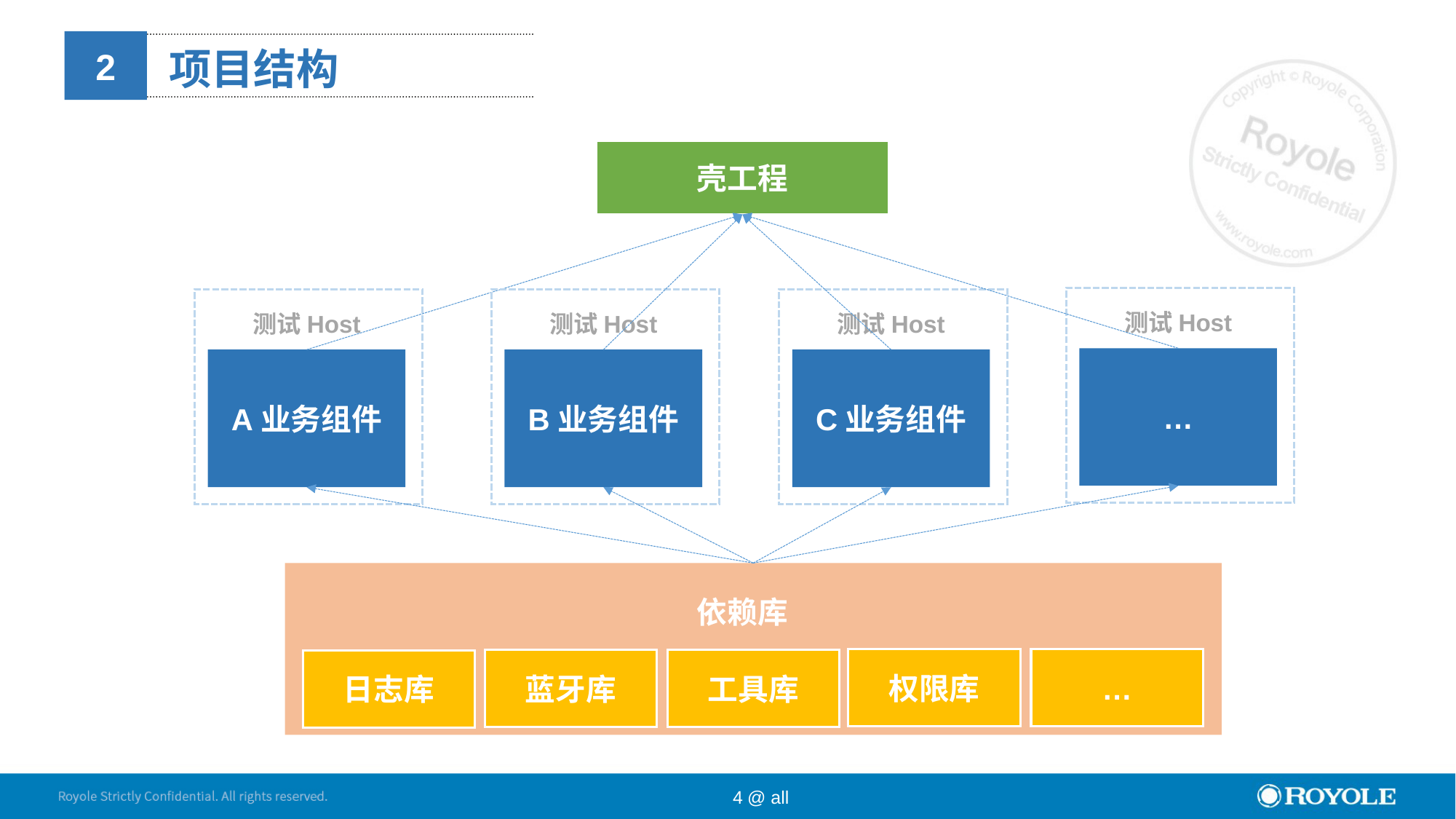

2
# 项目结构
壳工程

测试Host

测试Host

测试Host

测试Host
…
A业务组件
B业务组件
C业务组件

依赖库
权限库
…
蓝牙库
工具库
日志库
4